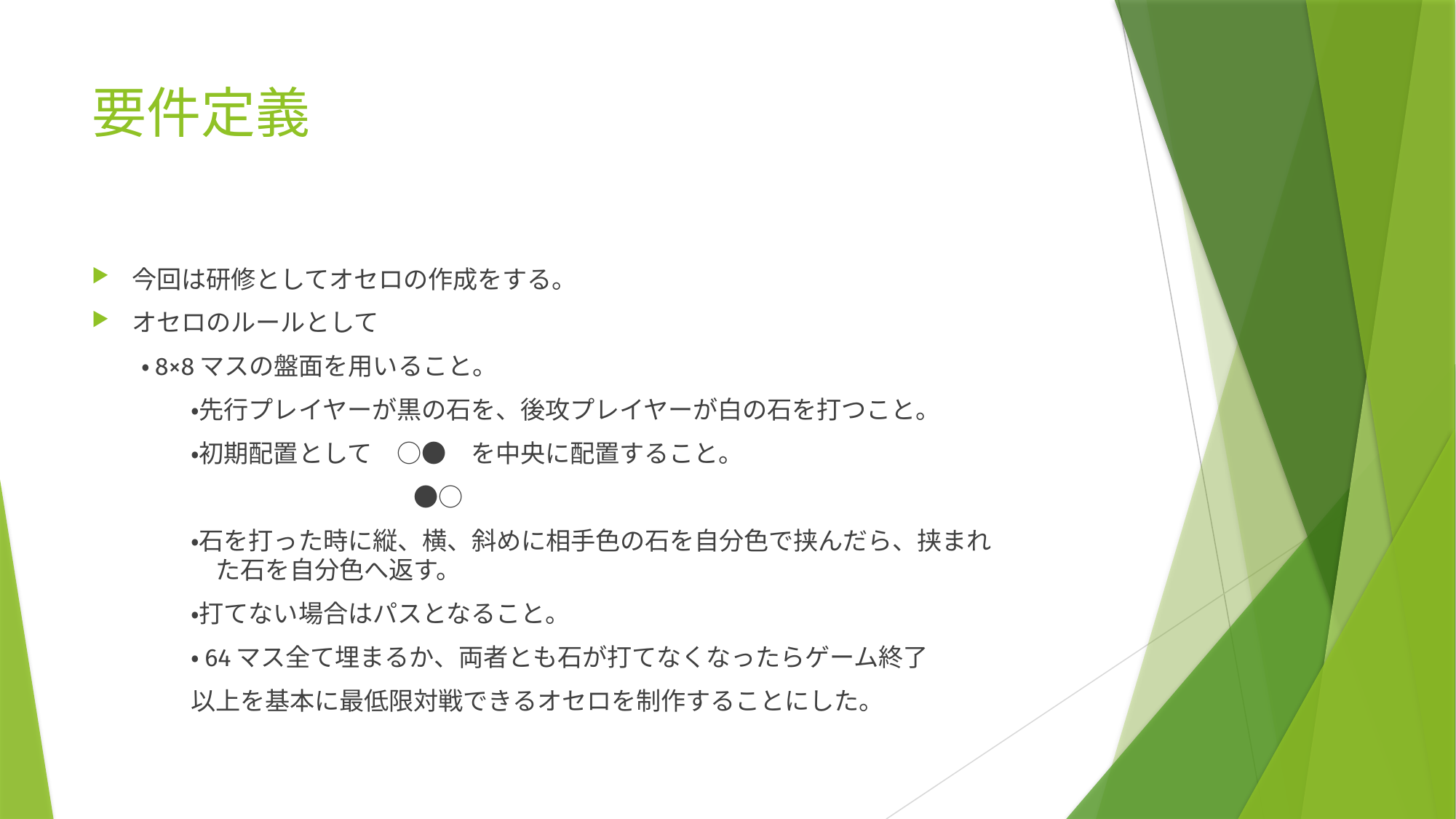

# 要件定義
今回は研修としてオセロの作成をする。
オセロのルールとして
　　・8×8マスの盤面を用いること。
	・先行プレイヤーが黒の石を、後攻プレイヤーが白の石を打つこと。
	・初期配置として　○●　を中央に配置すること。
	　　　　　　　　　●○
	・石を打った時に縦、横、斜めに相手色の石を自分色で挟んだら、挟まれ　　　　　　　　	　た石を自分色へ返す。
	・打てない場合はパスとなること。
	・64マス全て埋まるか、両者とも石が打てなくなったらゲーム終了
	以上を基本に最低限対戦できるオセロを制作することにした。